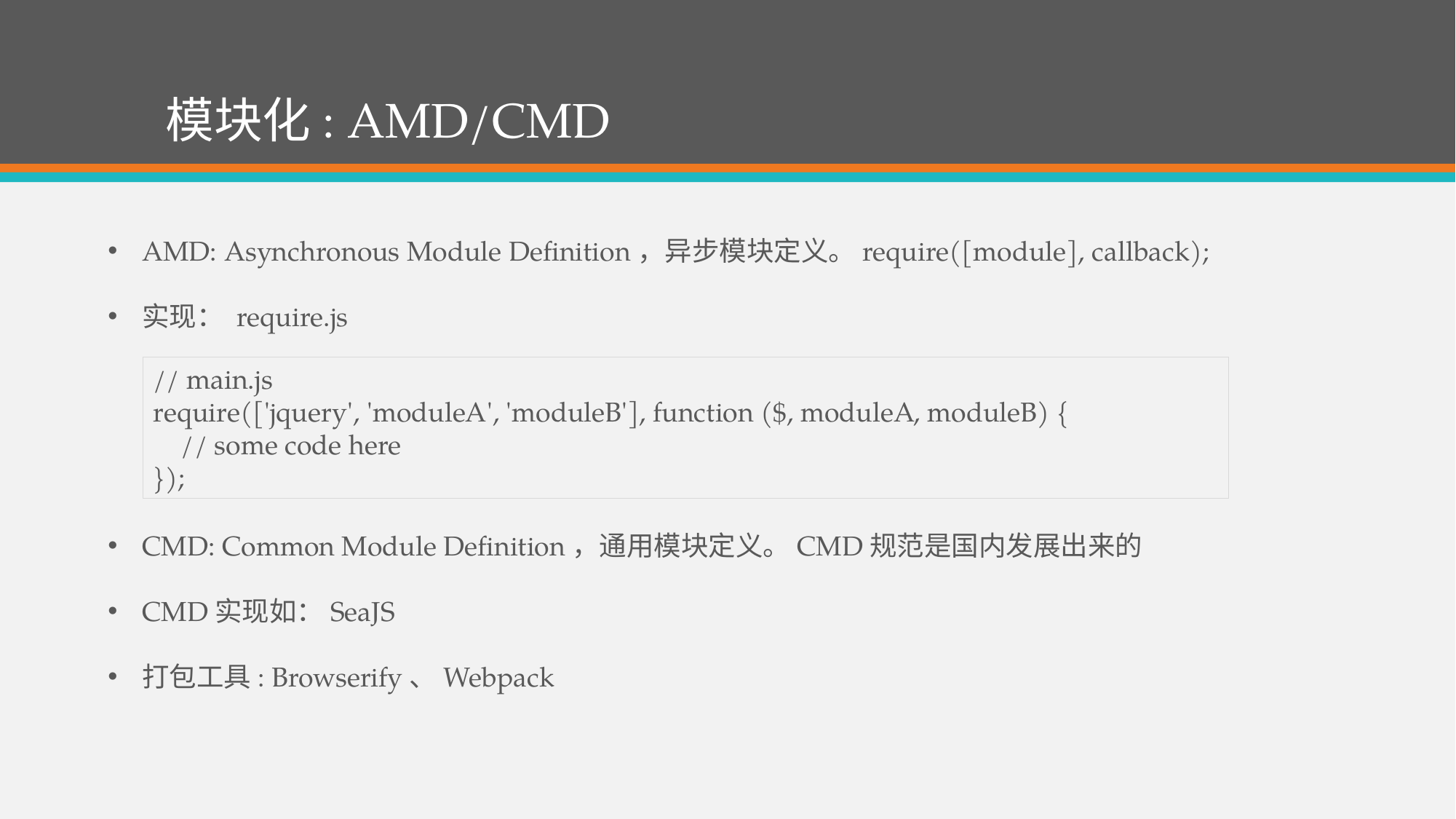

# 模块化: AMD/CMD
AMD: Asynchronous Module Definition，异步模块定义。require([module], callback);

实现： require.js

CMD: Common Module Definition，通用模块定义。CMD规范是国内发展出来的

CMD实现如：SeaJS

打包工具: Browserify、Webpack

// main.js
require(['jquery', 'moduleA', 'moduleB'], function ($, moduleA, moduleB) {
    // some code here
});